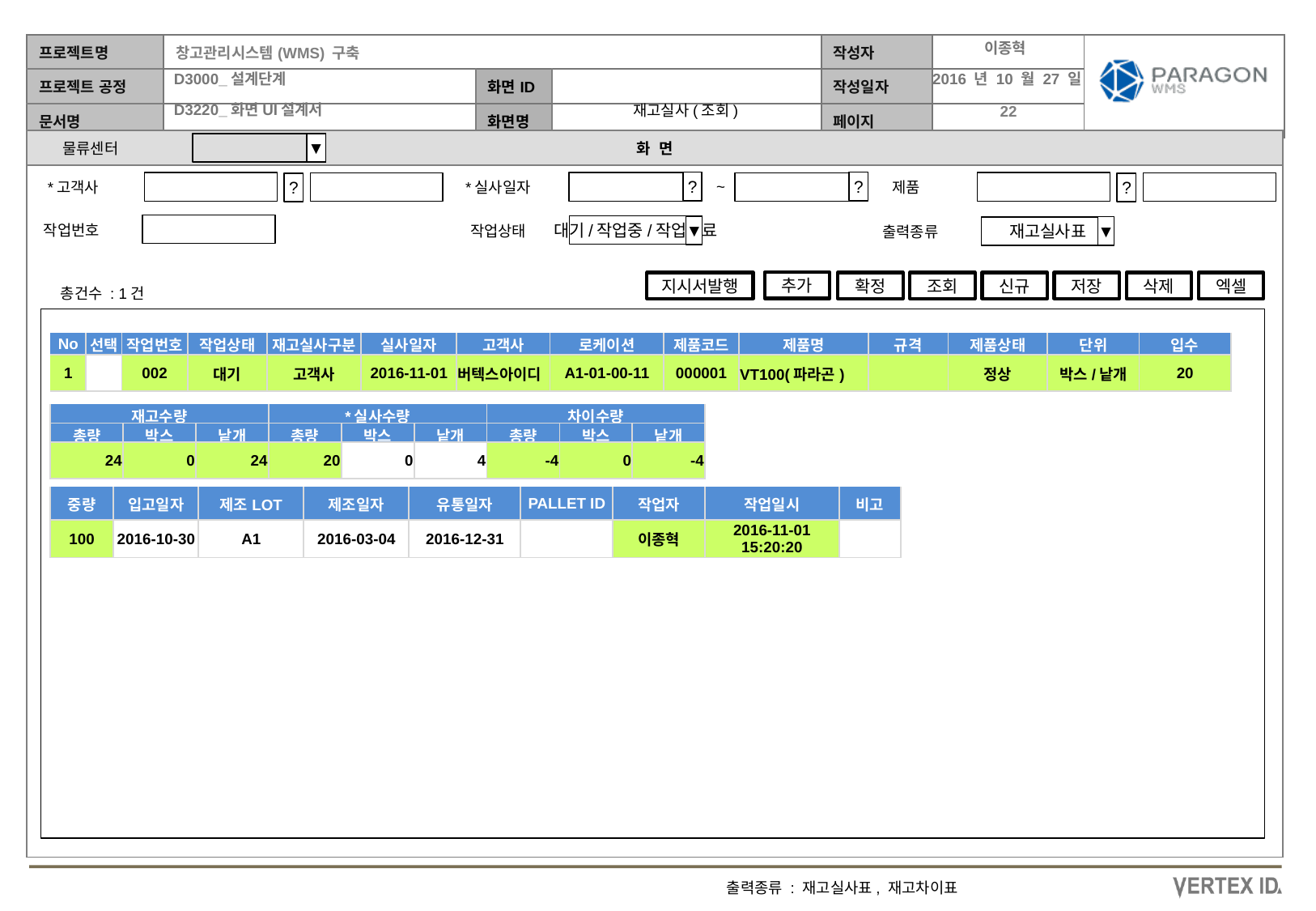

이종혁
2016 년 10 월 27 일
재고실사(조회)
물류센터

▼
▼
~
*고객사

*실사일자

?
제품

?

?
?
작업번호

작업상태
대기/작업중/작업완료
▼
출력종류
▼
재고실사표
추가
지시서발행
확정
조회
신규
저장
삭제
엑셀
총건수 : 1건

| No | 선택 | 작업번호 | 작업상태 | 재고실사구분 | 실사일자 | 고객사 | 로케이션 | 제품코드 | 제품명 | 규격 | 제품상태 | 단위 | 입수 |
| --- | --- | --- | --- | --- | --- | --- | --- | --- | --- | --- | --- | --- | --- |
| 1 |  | 002 | 대기 | 고객사 | 2016-11-01 | 버텍스아이디 | A1-01-00-11 | 000001 | VT100(파라곤) |  | 정상 | 박스/낱개 | 20 |
| 재고수량 |  |  | \*실사수량 |  |  | 차이수량 |  |  |
| --- | --- | --- | --- | --- | --- | --- | --- | --- |
| 총량 | 박스 | 낱개 | 총량 | 박스 | 낱개 | 총량 | 박스 | 낱개 |
| 24 | 0 | 24 | 20 | 0 | 4 | -4 | 0 | -4 |
| 중량 | 입고일자 | 제조LOT | 제조일자 | 유통일자 | PALLET ID | 작업자 | 작업일시 | 비고 |
| --- | --- | --- | --- | --- | --- | --- | --- | --- |
| 100 | 2016-10-30 | A1 | 2016-03-04 | 2016-12-31 |  | 이종혁 | 2016-11-01 15:20:20 |  |
출력종류 : 재고실사표, 재고차이표